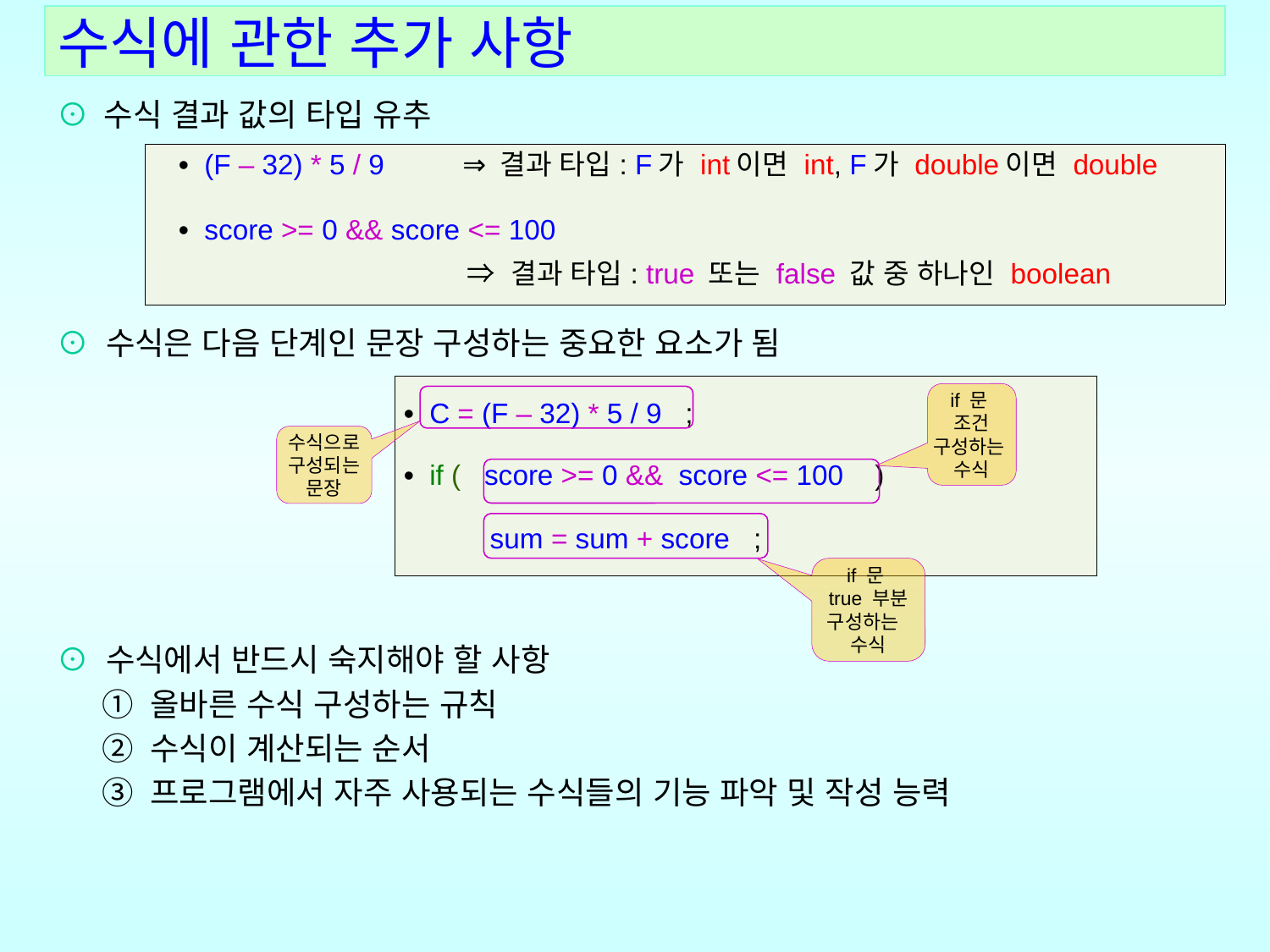

수식에 관한 추가 사항
⊙ 수식 결과 값의 타입 유추

⊙ 수식은 다음 단계인 문장 구성하는 중요한 요소가 됨

⊙ 수식에서 반드시 숙지해야 할 사항
     ① 올바른 수식 구성하는 규칙
     ② 수식이 계산되는 순서
     ③ 프로그램에서 자주 사용되는 수식들의 기능 파악 및 작성 능력
| • (F – 32) \* 5 / 9 ⇒ 결과 타입: F가 int이면 int, F가 double이면 double • score >= 0 && score <= 100 ⇒ 결과 타입: true 또는 false 값 중 하나인 boolean |
| --- |
| • C = (F – 32) \* 5 / 9 ; • if ( score >= 0 && score <= 100 ) sum = sum + score ; |
| --- |
if 문
조건 구성하는
수식

수식으로 구성되는 문장

if 문
true 부분 구성하는
수식